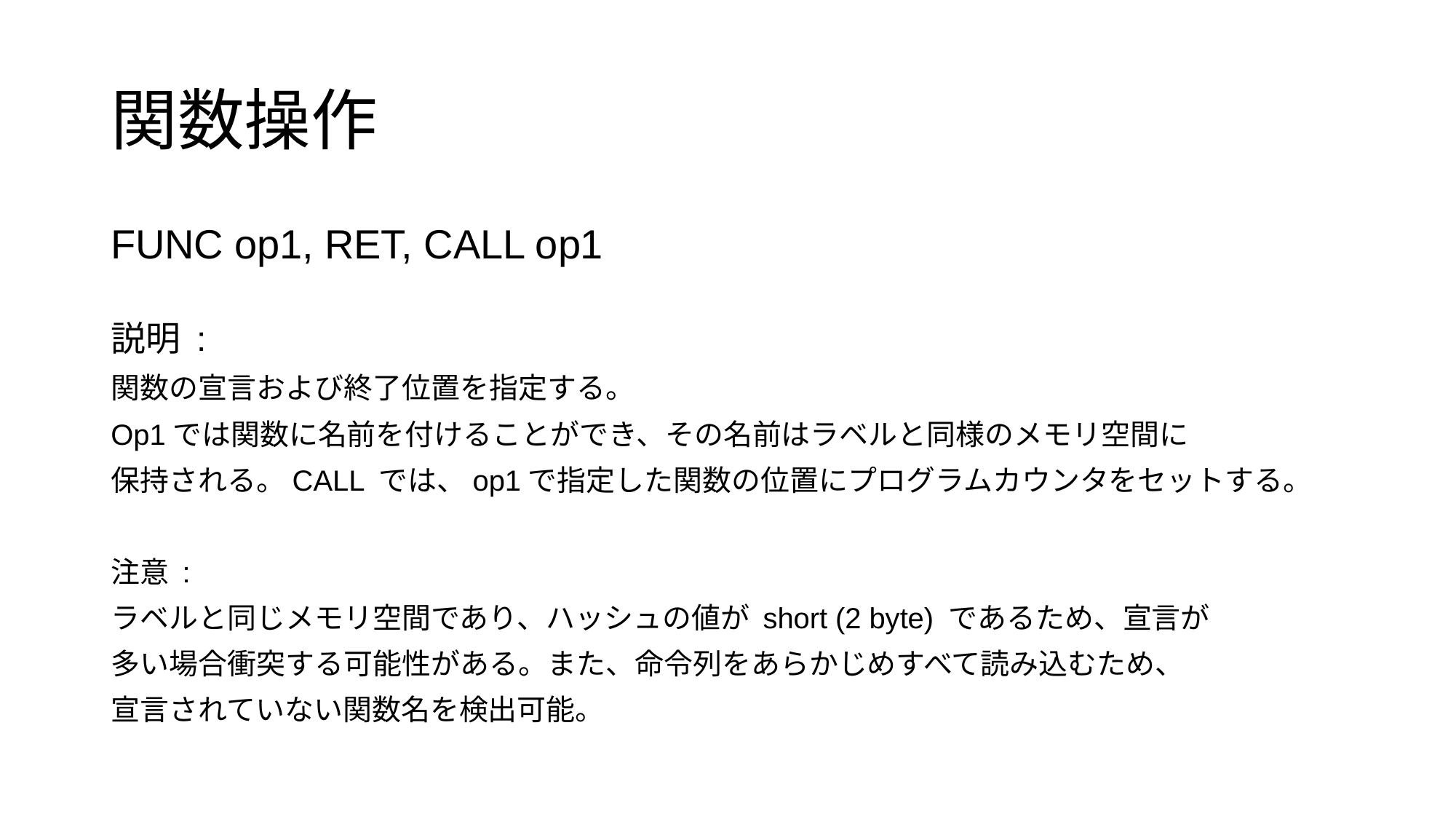

# 関数操作
FUNC op1, RET, CALL op1

説明 :
関数の宣言および終了位置を指定する。
Op1では関数に名前を付けることができ、その名前はラベルと同様のメモリ空間に
保持される。CALL では、op1で指定した関数の位置にプログラムカウンタをセットする。

注意 :
ラベルと同じメモリ空間であり、ハッシュの値が short (2 byte) であるため、宣言が
多い場合衝突する可能性がある。また、命令列をあらかじめすべて読み込むため、
宣言されていない関数名を検出可能。